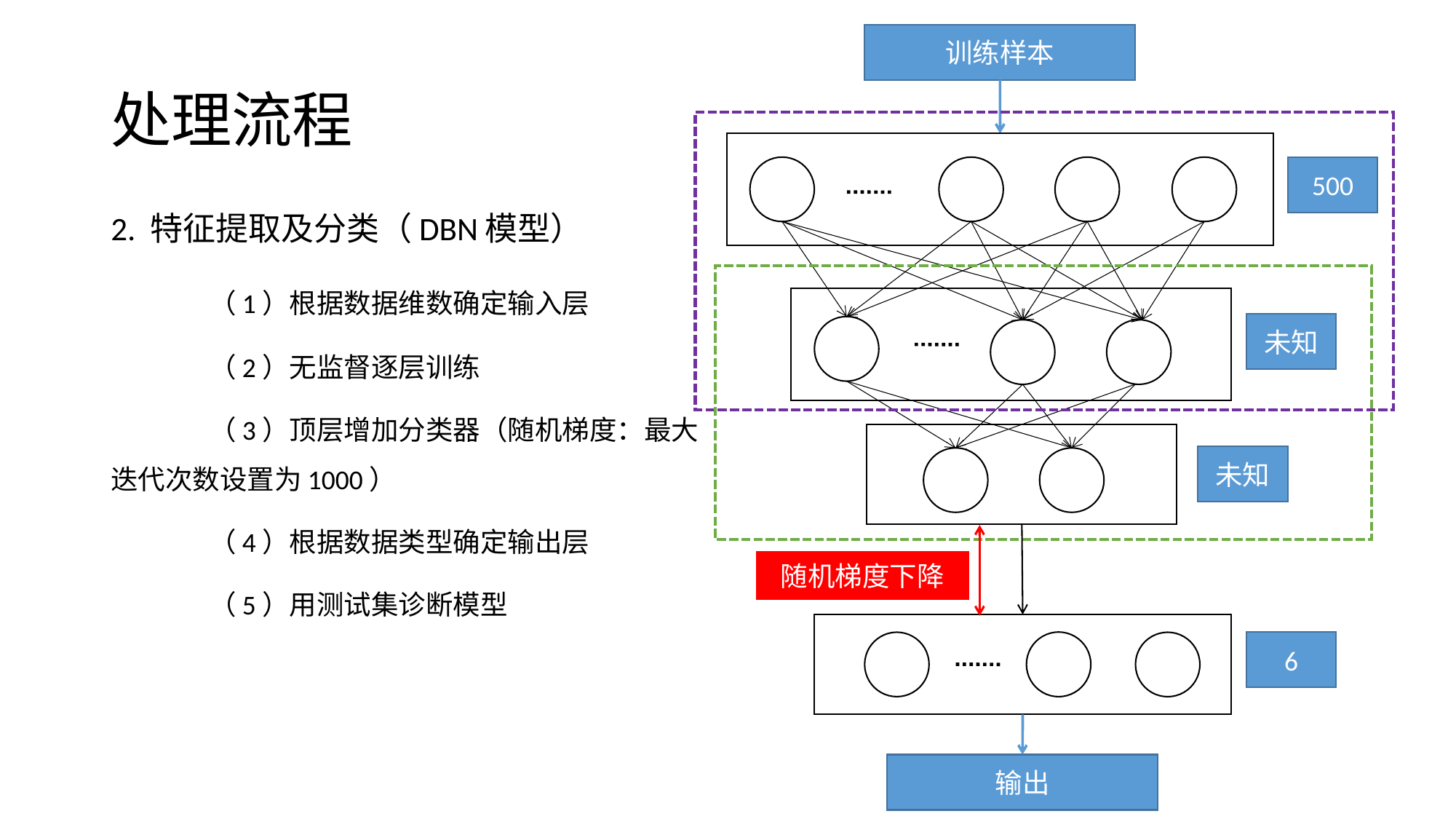

训练样本
# 处理流程

500
2. 特征提取及分类（DBN模型）
	（1）根据数据维数确定输入层
	（2）无监督逐层训练
	（3）顶层增加分类器（随机梯度：最大迭代次数设置为1000）
	（4）根据数据类型确定输出层
	（5）用测试集诊断模型

未知

未知

随机梯度下降

6

输出